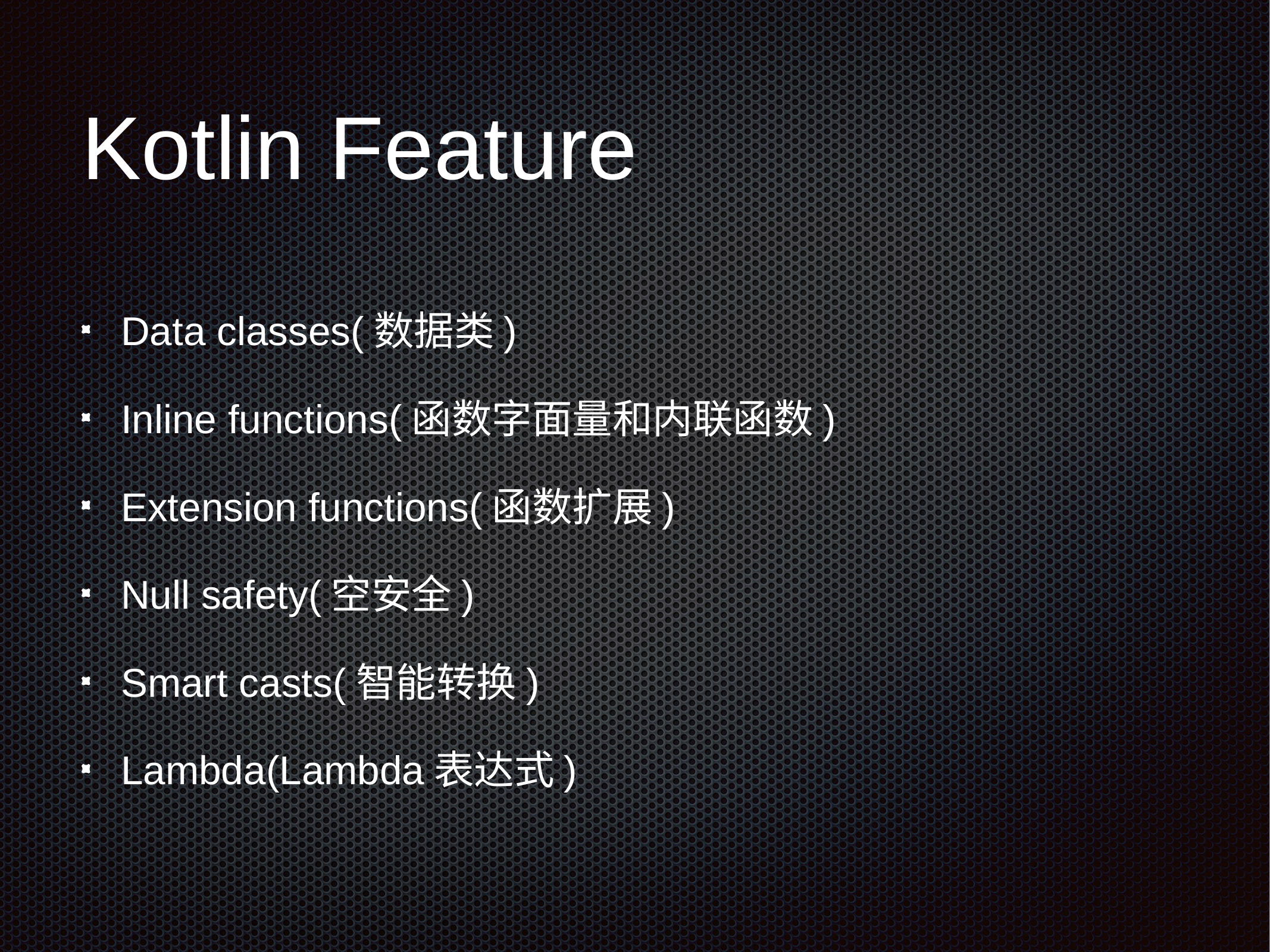

# Kotlin Feature
Data classes(数据类)
Inline functions(函数字面量和内联函数)
Extension functions(函数扩展)
Null safety(空安全)
Smart casts(智能转换)
Lambda(Lambda表达式)